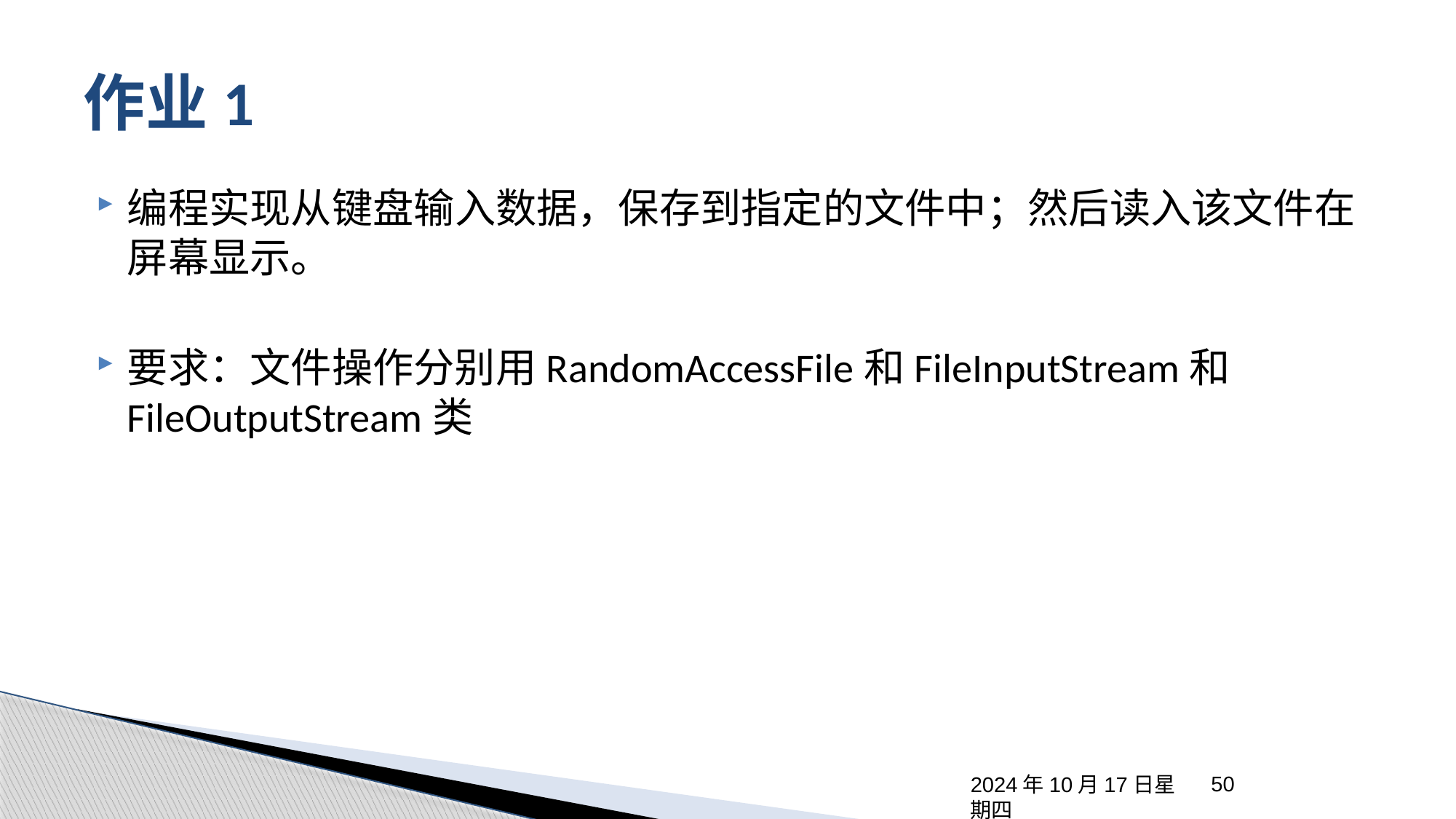

# 作业1
编程实现从键盘输入数据，保存到指定的文件中；然后读入该文件在屏幕显示。

要求：文件操作分别用RandomAccessFile和FileInputStream和FileOutputStream类

50
2024年10月17日星期四